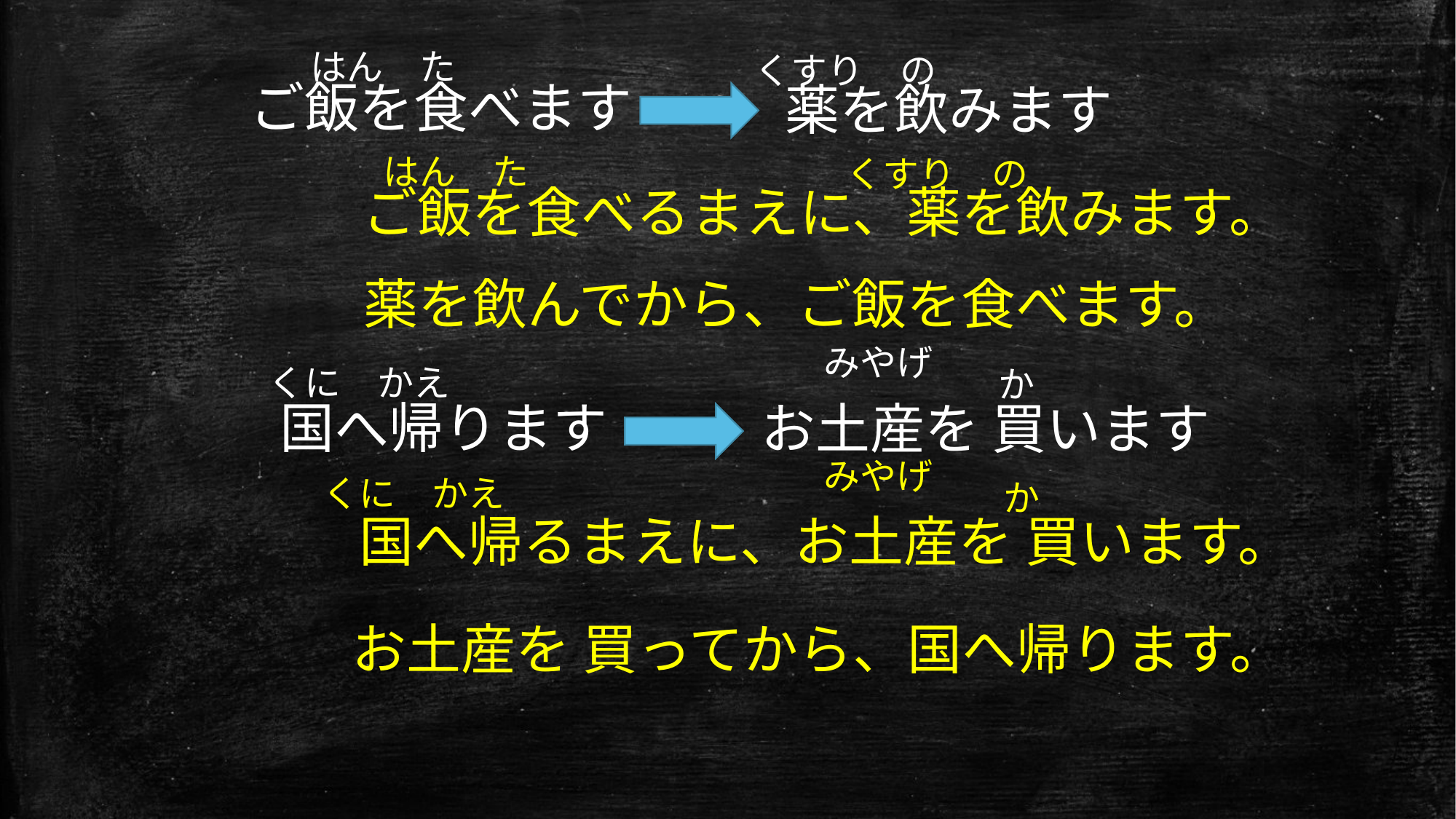

はん　た
くすり　の
ご飯を食べます
薬を飲みます

はん　た
くすり　の
ご飯を食べるまえに、薬を飲みます。
薬を飲んでから、ご飯を食べます。
みやげ
くに　かえ
か
国へ帰ります
お土産を 買います

みやげ
くに　かえ
か
国へ帰るまえに、お土産を 買います。
お土産を 買ってから、国へ帰ります。